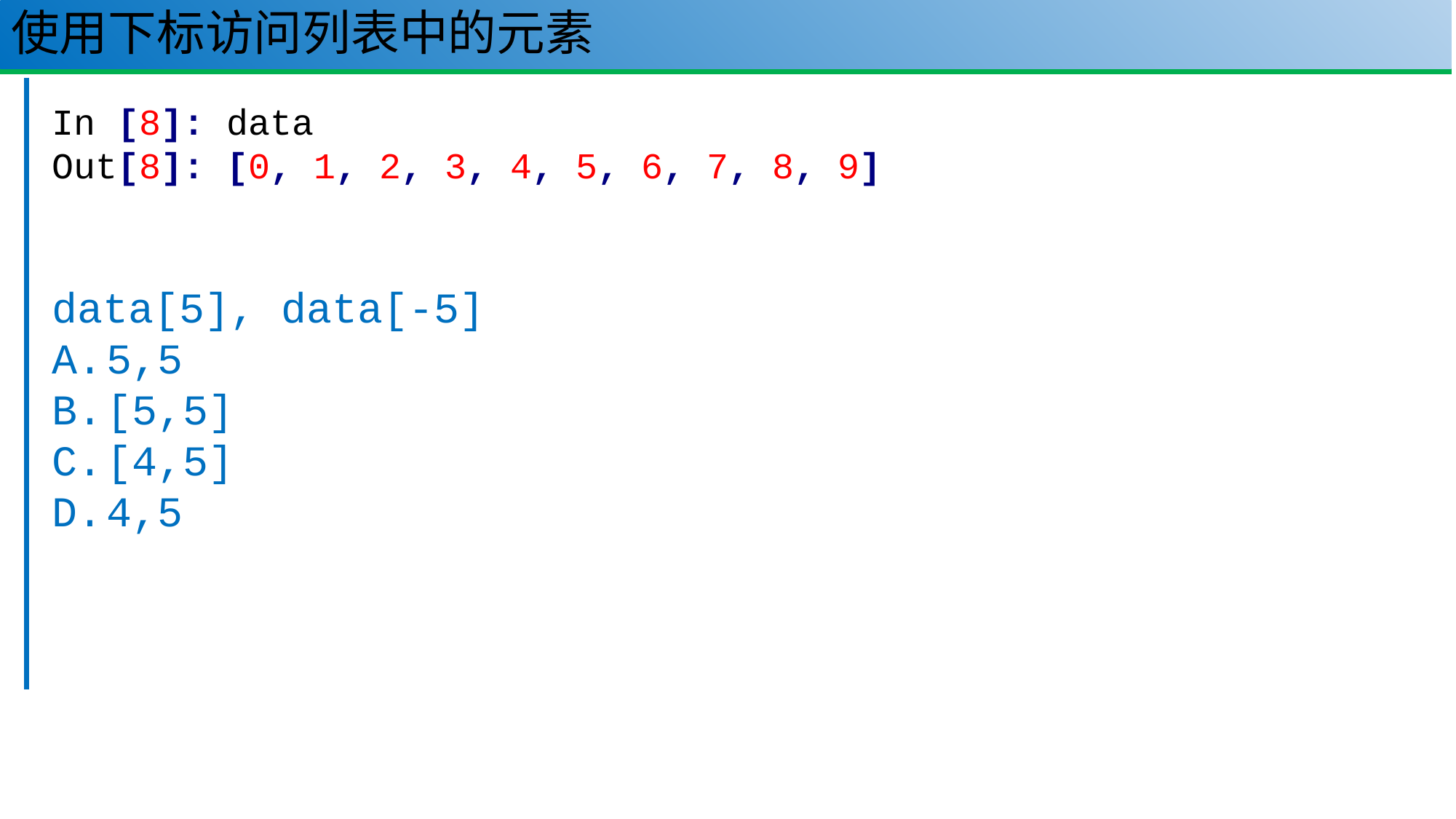

# 使用下标访问列表中的元素
11
In [8]: data
Out[8]: [0, 1, 2, 3, 4, 5, 6, 7, 8, 9]

data[5], data[-5]
5,5
[5,5]
[4,5]
4,5